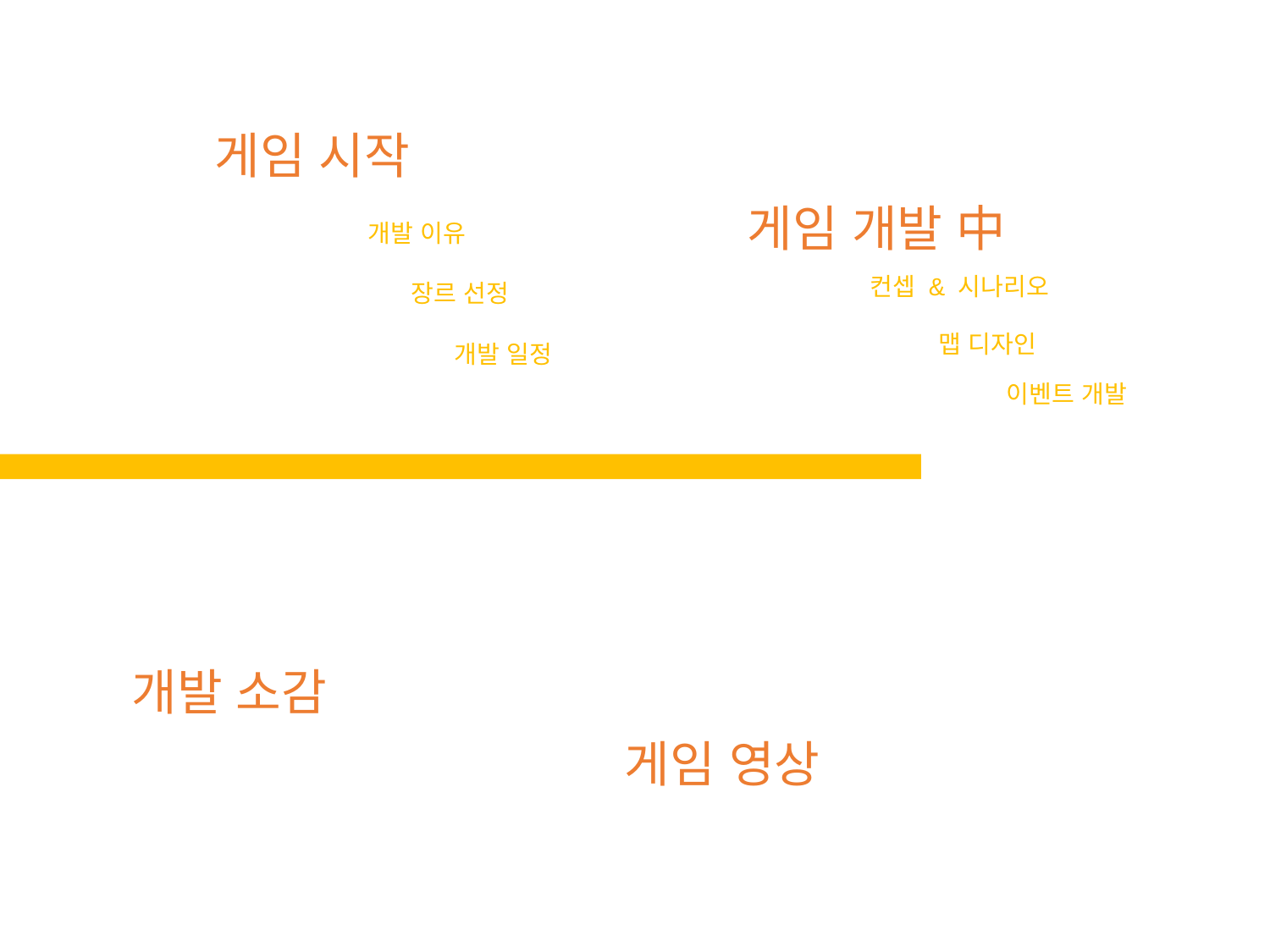

게임 시작
게임 개발 中
개발 이유
컨셉 & 시나리오
장르 선정
맵 디자인
개발 일정
이벤트 개발

개발 소감
게임 영상